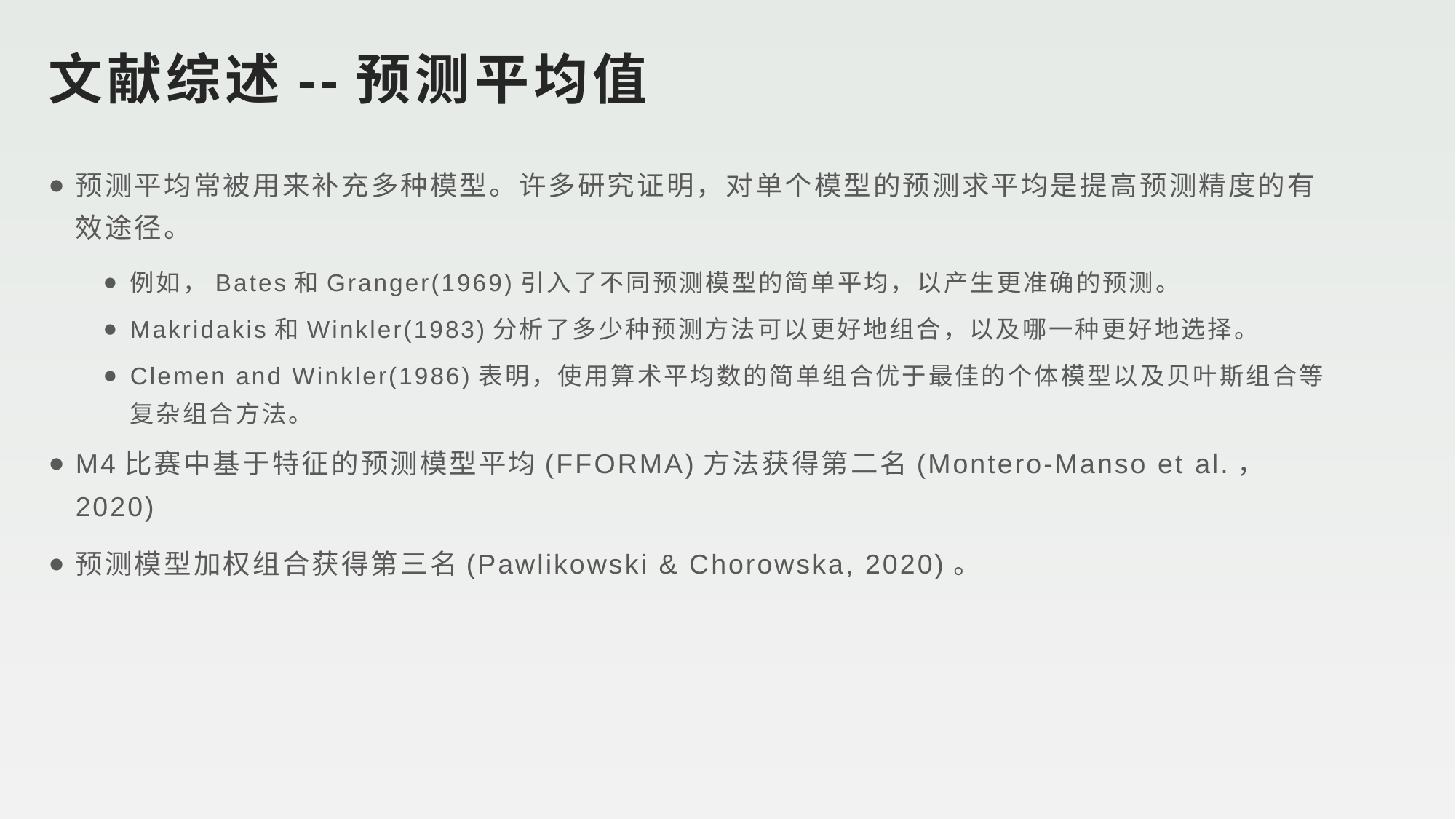

# 文献综述--预测平均值
预测平均常被用来补充多种模型。许多研究证明，对单个模型的预测求平均是提高预测精度的有效途径。
例如，Bates和Granger(1969)引入了不同预测模型的简单平均，以产生更准确的预测。
Makridakis和Winkler(1983)分析了多少种预测方法可以更好地组合，以及哪一种更好地选择。
Clemen and Winkler(1986)表明，使用算术平均数的简单组合优于最佳的个体模型以及贝叶斯组合等复杂组合方法。
M4比赛中基于特征的预测模型平均(FFORMA)方法获得第二名(Montero-Manso et al.， 2020)
预测模型加权组合获得第三名(Pawlikowski & Chorowska, 2020)。